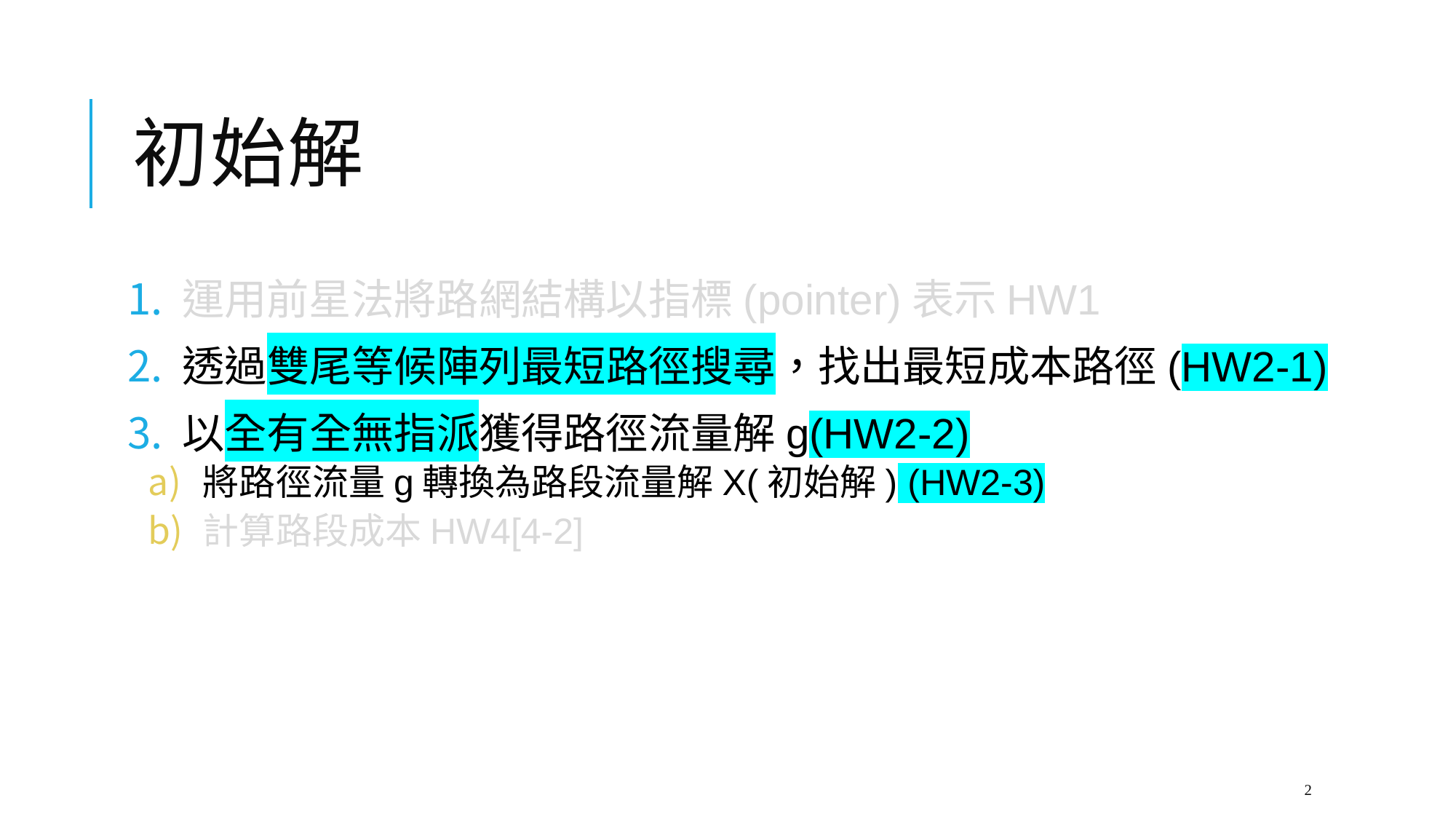

# 初始解
運用前星法將路網結構以指標(pointer)表示HW1
透過雙尾等候陣列最短路徑搜尋，找出最短成本路徑(HW2-1)
以全有全無指派獲得路徑流量解g(HW2-2)
將路徑流量g轉換為路段流量解X(初始解) (HW2-3)
計算路段成本HW4[4-2]
2